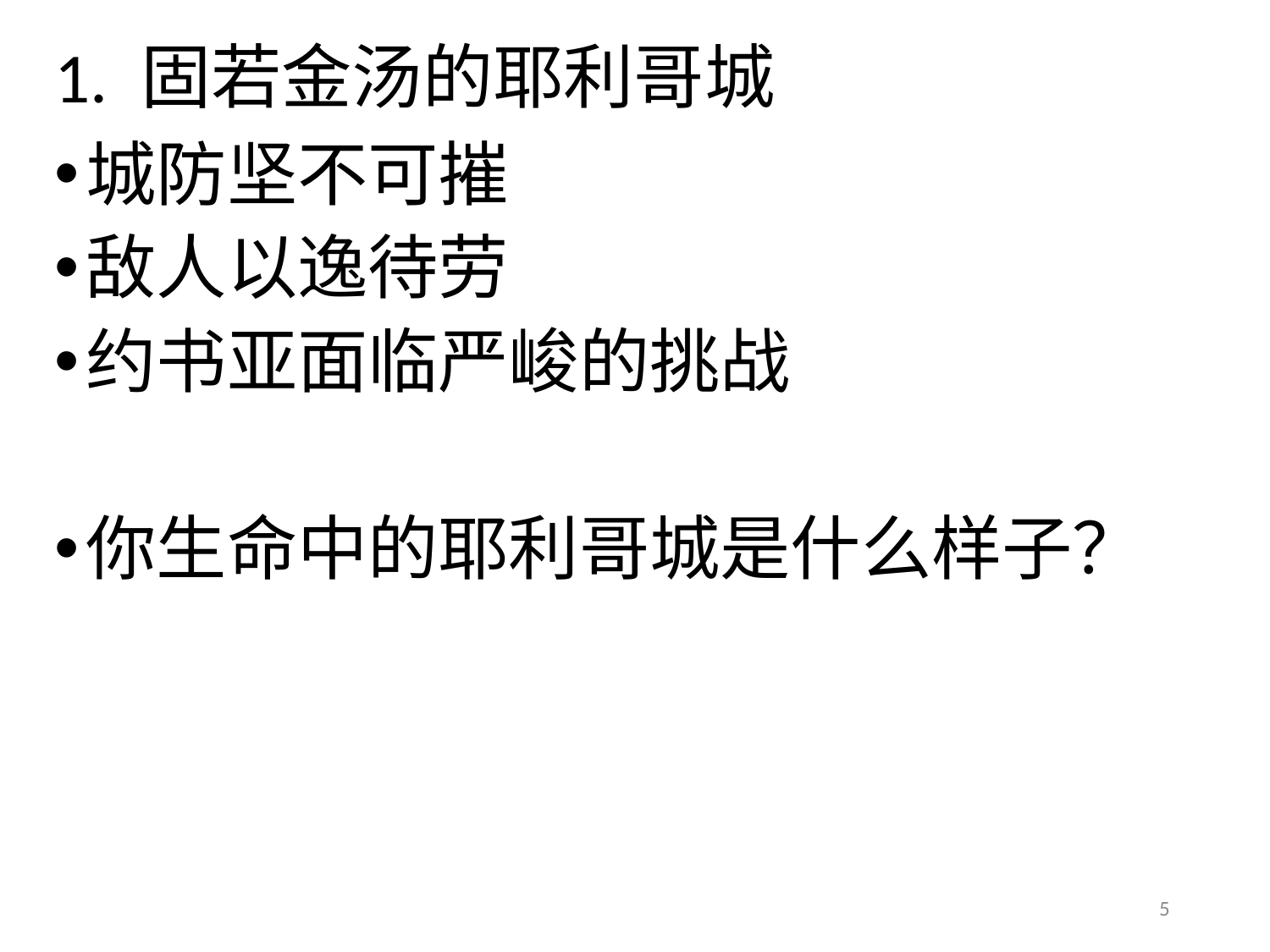

# 1. 固若金汤的耶利哥城
城防坚不可摧
敌人以逸待劳
约书亚面临严峻的挑战

你生命中的耶利哥城是什么样子？

5